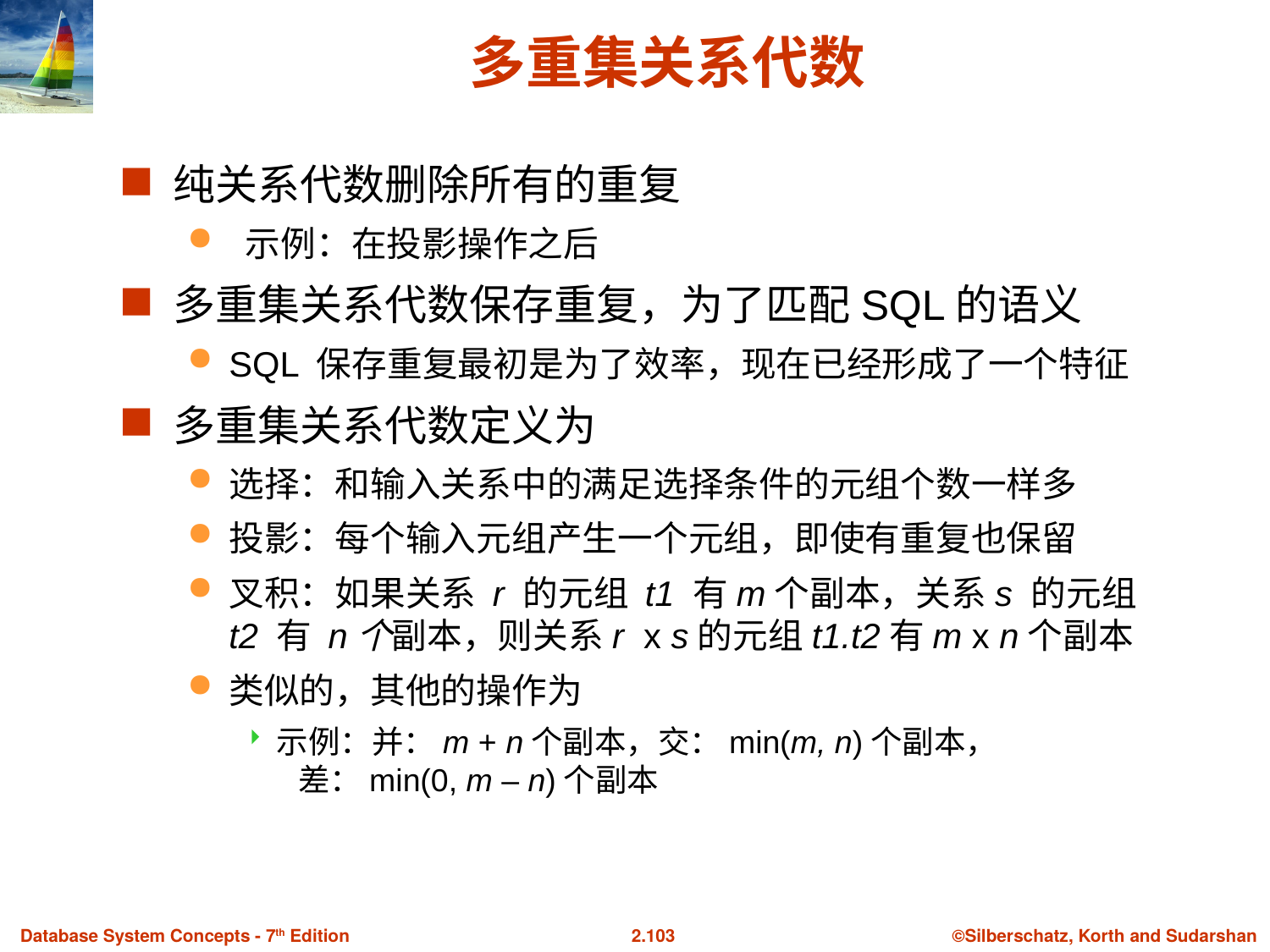

# 多重集关系代数
纯关系代数删除所有的重复
 示例：在投影操作之后
多重集关系代数保存重复，为了匹配SQL的语义
SQL 保存重复最初是为了效率，现在已经形成了一个特征
多重集关系代数定义为
选择：和输入关系中的满足选择条件的元组个数一样多
投影：每个输入元组产生一个元组，即使有重复也保留
叉积：如果关系 r 的元组 t1 有m个副本，关系s 的元组 t2 有 n个副本，则关系r  x s的元组t1.t2有m x n个副本
类似的，其他的操作为
示例：并：m + n个副本，交：min(m, n)个副本，
   差：min(0, m – n)个副本